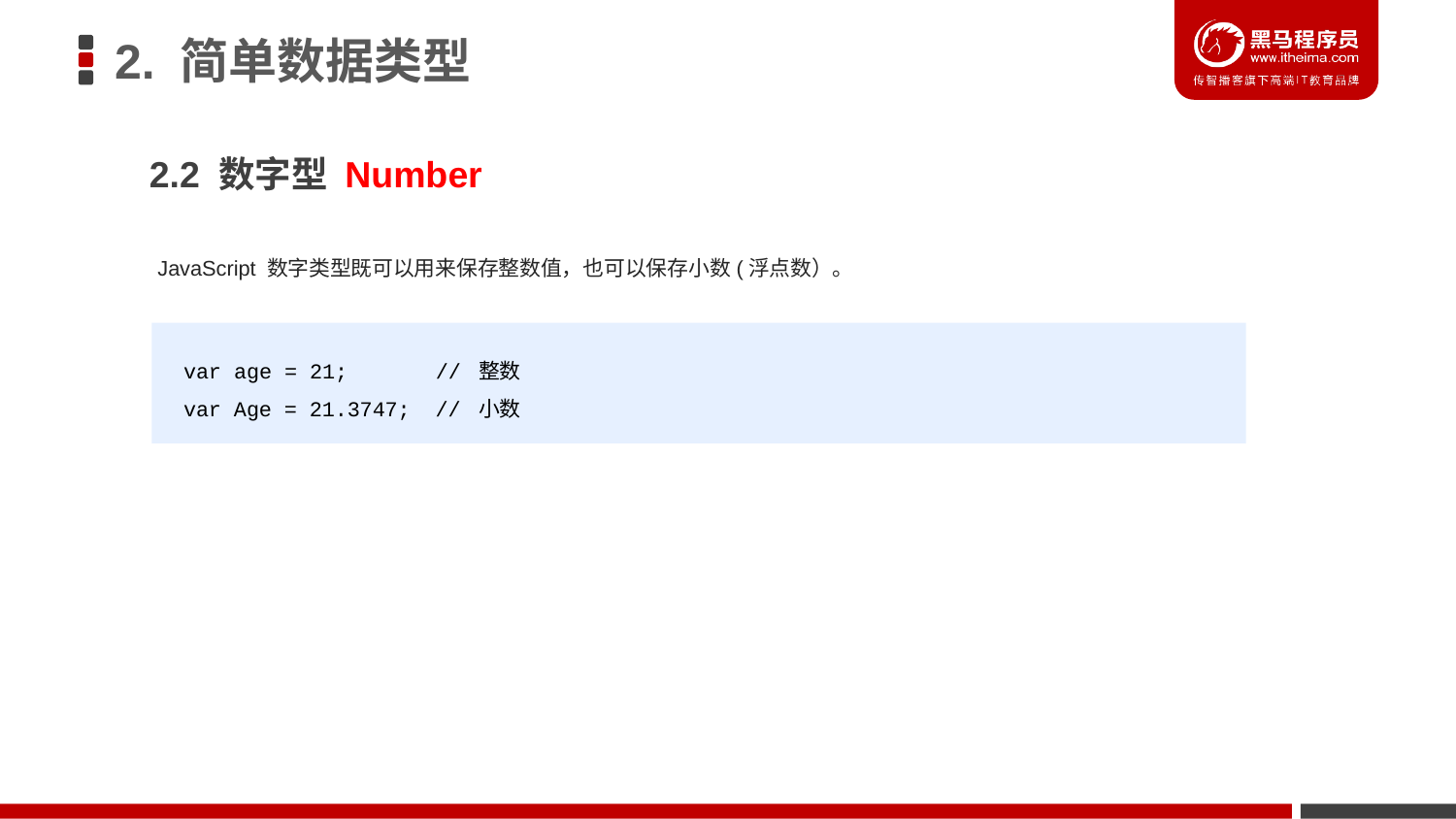

# 2. 简单数据类型
2.2 数字型 Number
JavaScript 数字类型既可以用来保存整数值，也可以保存小数(浮点数）。

var age = 21;       // 整数
var Age = 21.3747;  // 小数